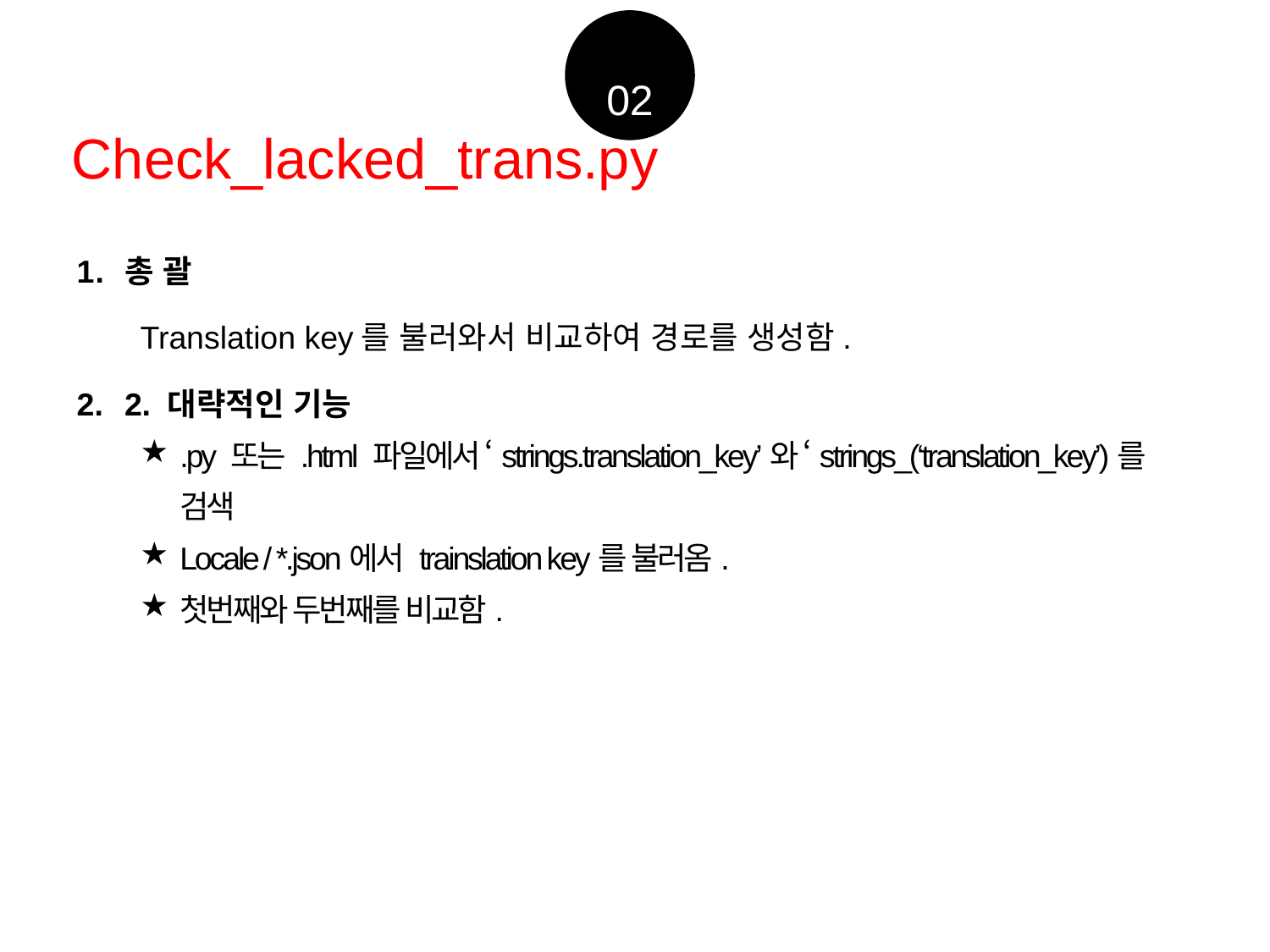

02
Check_lacked_trans.py
총 괄
Translation key를 불러와서 비교하여 경로를 생성함.
2. 대략적인 기능
.py 또는 .html 파일에서 ‘strings.translation_key’와 ‘strings_(‘translation_key’)를 검색
Locale / *.json에서 trainslation key를 불러옴.
첫번째와 두번째를 비교함.